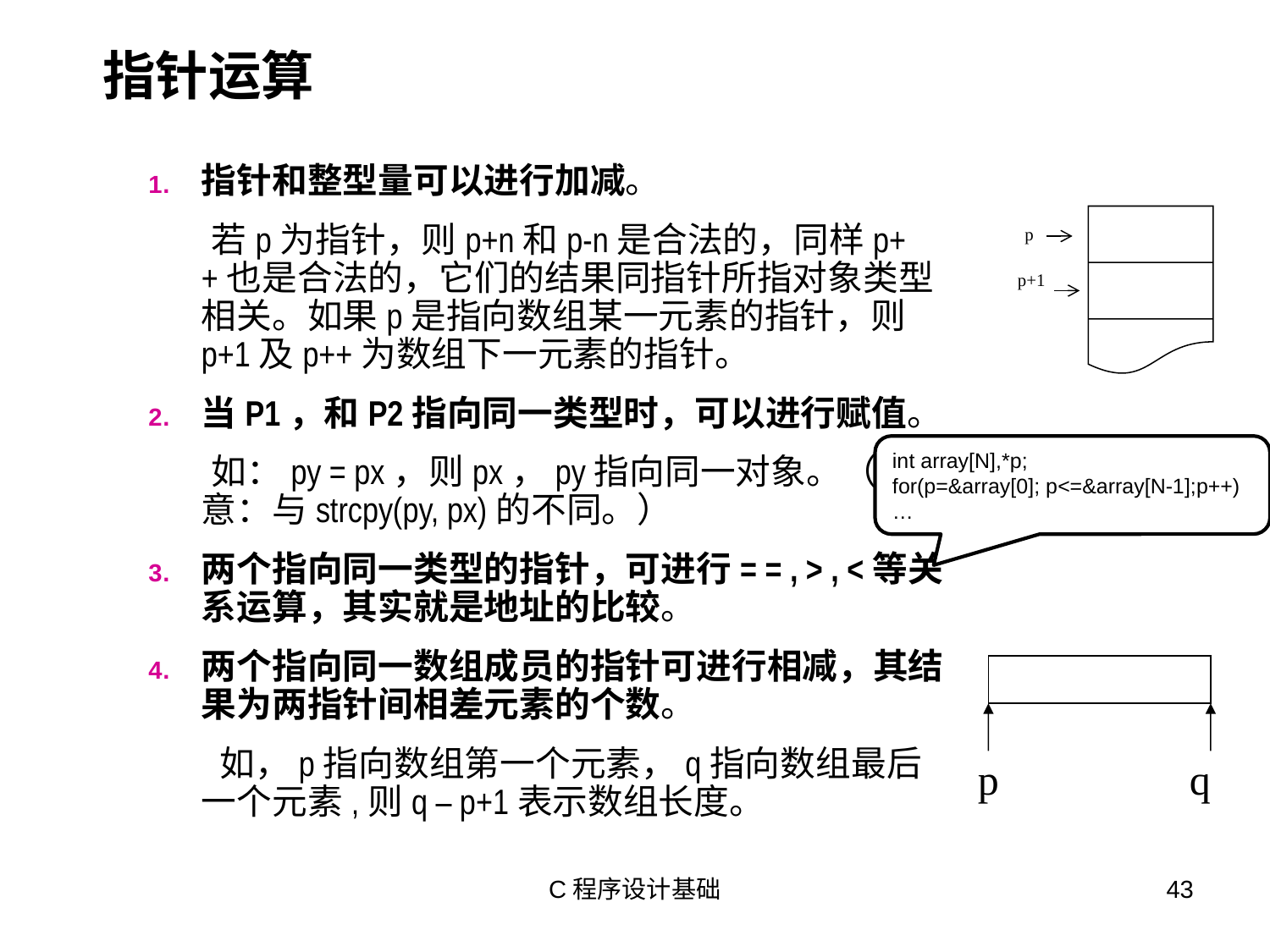

# 指针运算
指针和整型量可以进行加减。
       若p为指针，则p+n和p-n是合法的，同样p++也是合法的，它们的结果同指针所指对象类型相关。如果p是指向数组某一元素的指针，则p+1及p++为数组下一元素的指针。
当P1，和P2指向同一类型时，可以进行赋值。
       如：py = px，则px，py指向同一对象。（注意：与strcpy(py, px)的不同。）
两个指向同一类型的指针，可进行= = , > , <等关系运算，其实就是地址的比较。
两个指向同一数组成员的指针可进行相减，其结果为两指针间相差元素的个数。
        如，p指向数组第一个元素，q指向数组最后一个元素,则q – p+1表示数组长度。

p
p+1

int array[N],*p;
for(p=&array[0]; p<=&array[N-1];p++)
…

p
q
C程序设计基础
43